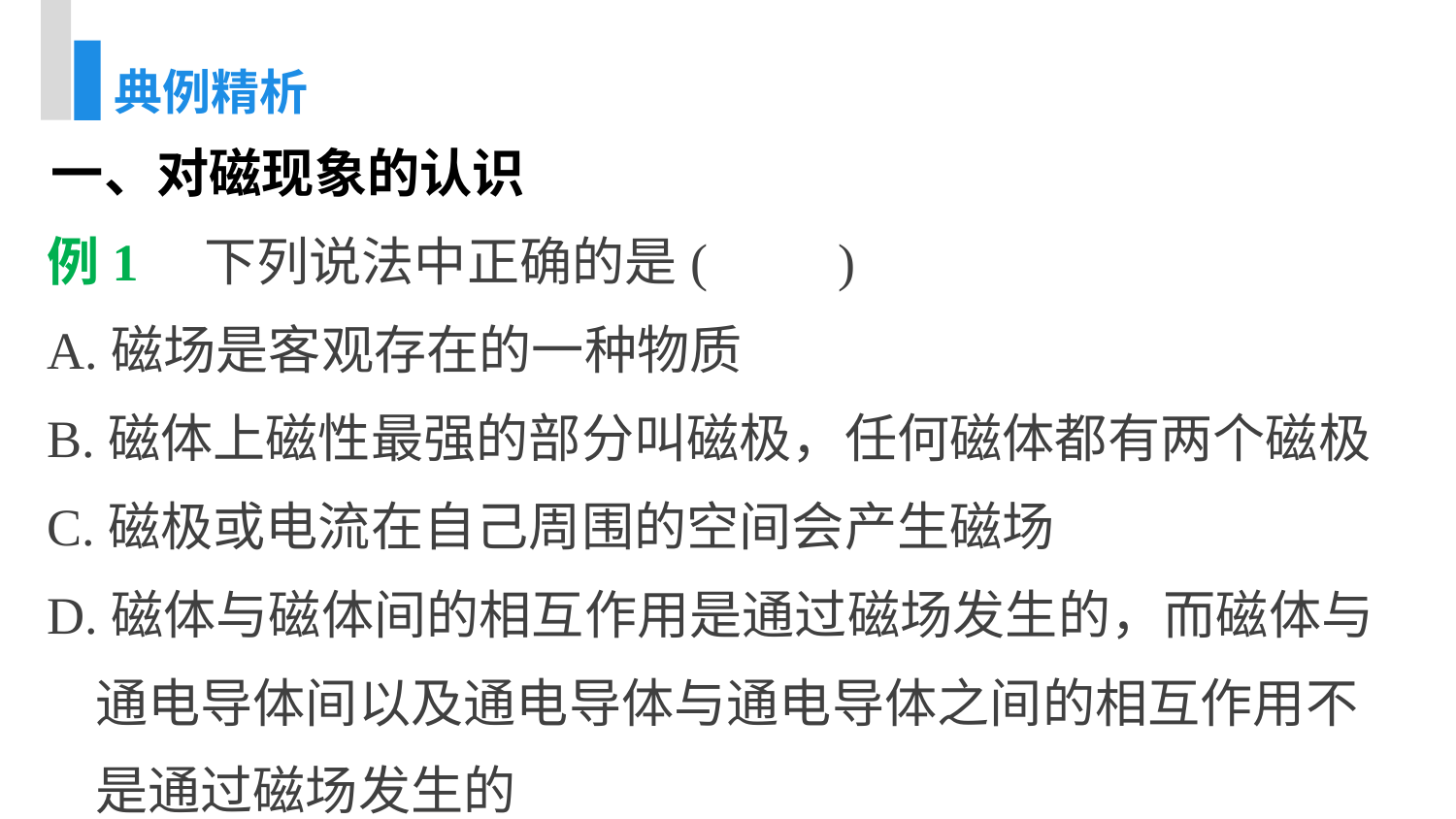

典例精析
一、对磁现象的认识
例1　下列说法中正确的是(　　)
A.磁场是客观存在的一种物质
B.磁体上磁性最强的部分叫磁极，任何磁体都有两个磁极
C.磁极或电流在自己周围的空间会产生磁场
D.磁体与磁体间的相互作用是通过磁场发生的，而磁体与
   通电导体间以及通电导体与通电导体之间的相互作用不
   是通过磁场发生的